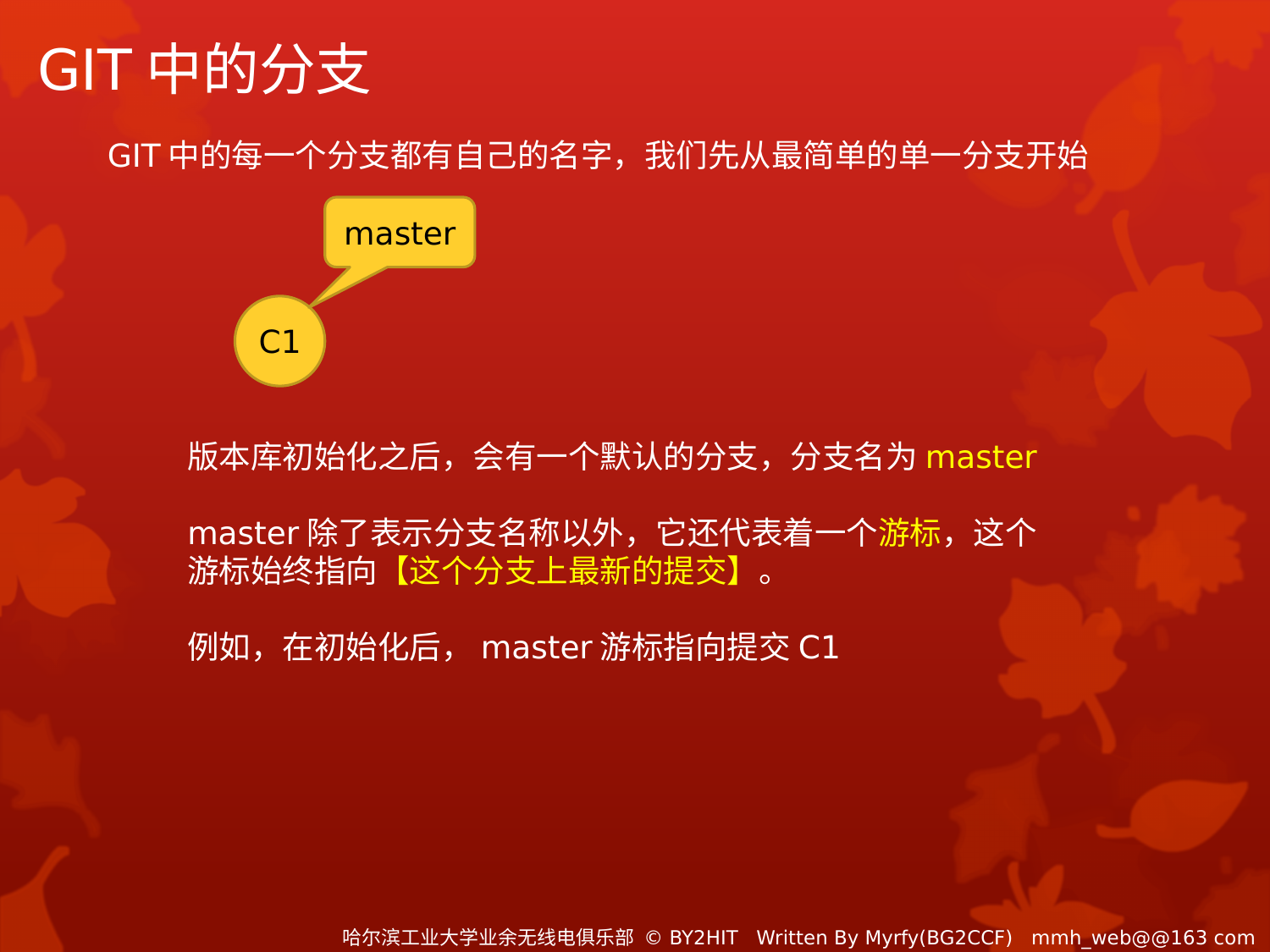

# GIT中的分支
GIT中的每一个分支都有自己的名字，我们先从最简单的单一分支开始
master
C1
版本库初始化之后，会有一个默认的分支，分支名为master

master除了表示分支名称以外，它还代表着一个游标，这个游标始终指向【这个分支上最新的提交】。

例如，在初始化后，master游标指向提交C1